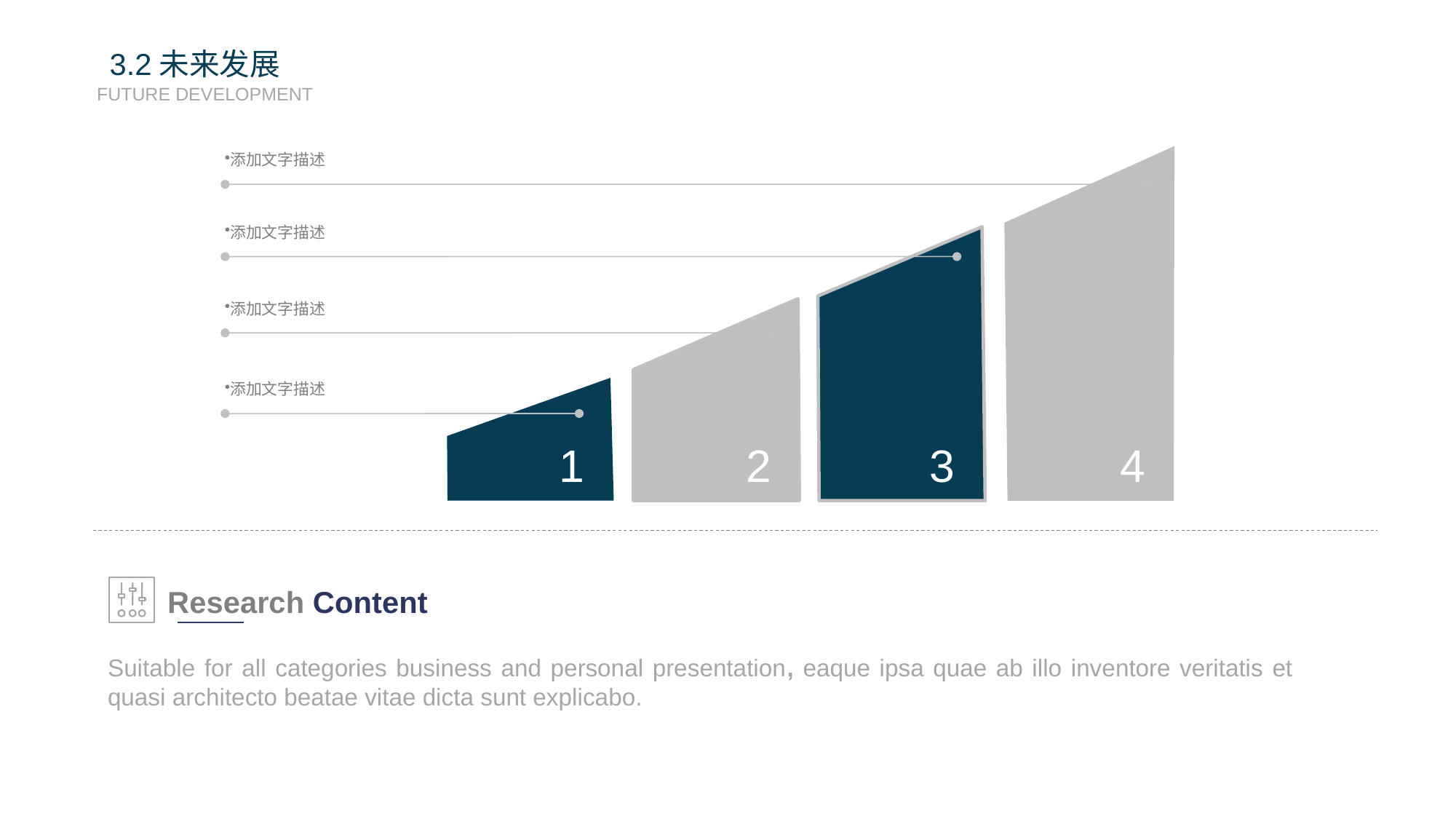

3.2未来发展
FUTURE DEVELOPMENT
添加文字描述

4

添加文字描述

3

添加文字描述

2

添加文字描述

1

Research Content
Suitable for all categories business and personal presentation, eaque ipsa quae ab illo inventore veritatis et quasi architecto beatae vitae dicta sunt explicabo.